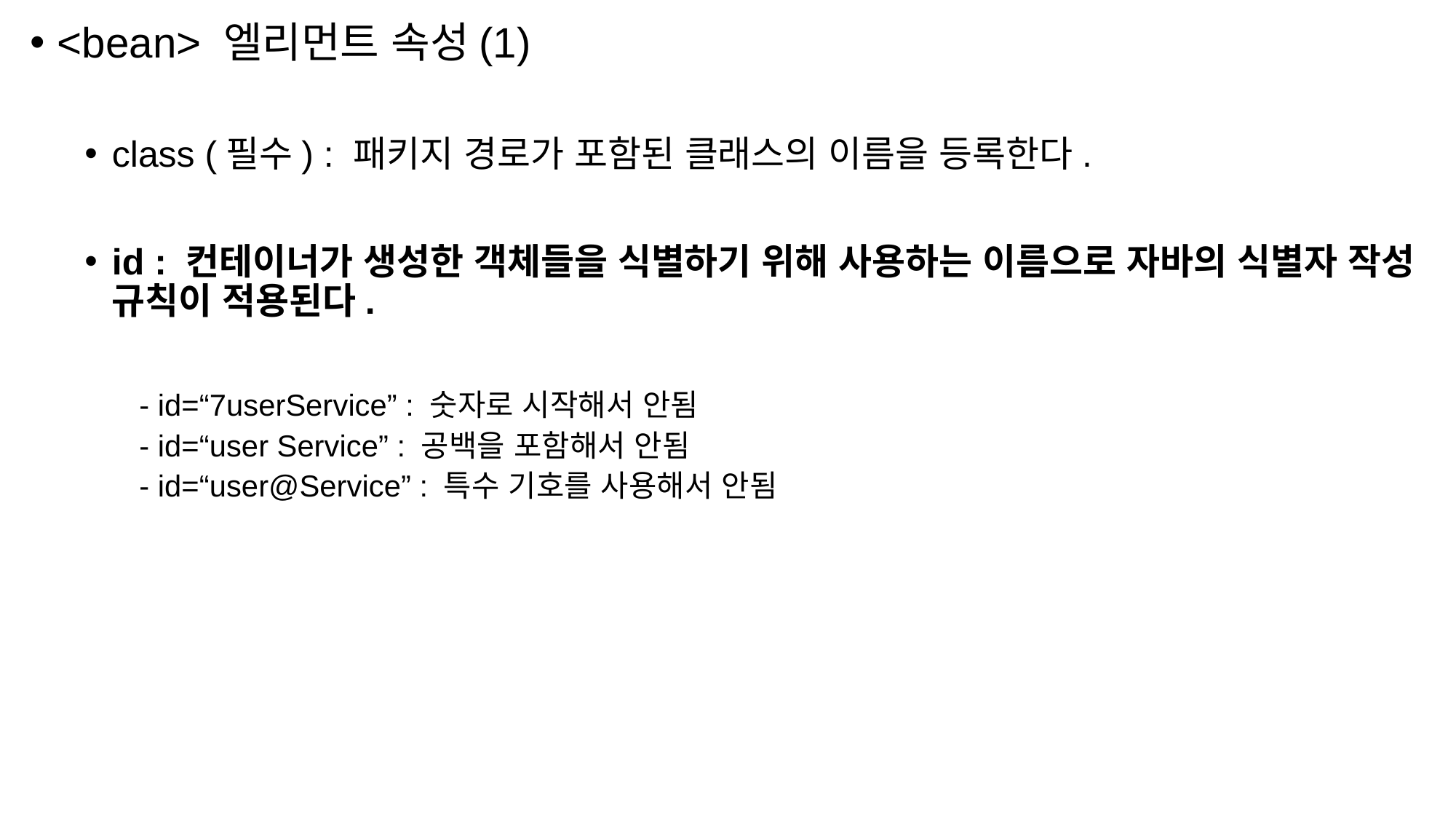

<bean> 엘리먼트 속성(1)

class (필수) : 패키지 경로가 포함된 클래스의 이름을 등록한다.

id : 컨테이너가 생성한 객체들을 식별하기 위해 사용하는 이름으로 자바의 식별자 작성 규칙이 적용된다.

- id=“7userService” : 숫자로 시작해서 안됨
- id=“user Service” : 공백을 포함해서 안됨
- id=“user@Service” : 특수 기호를 사용해서 안됨